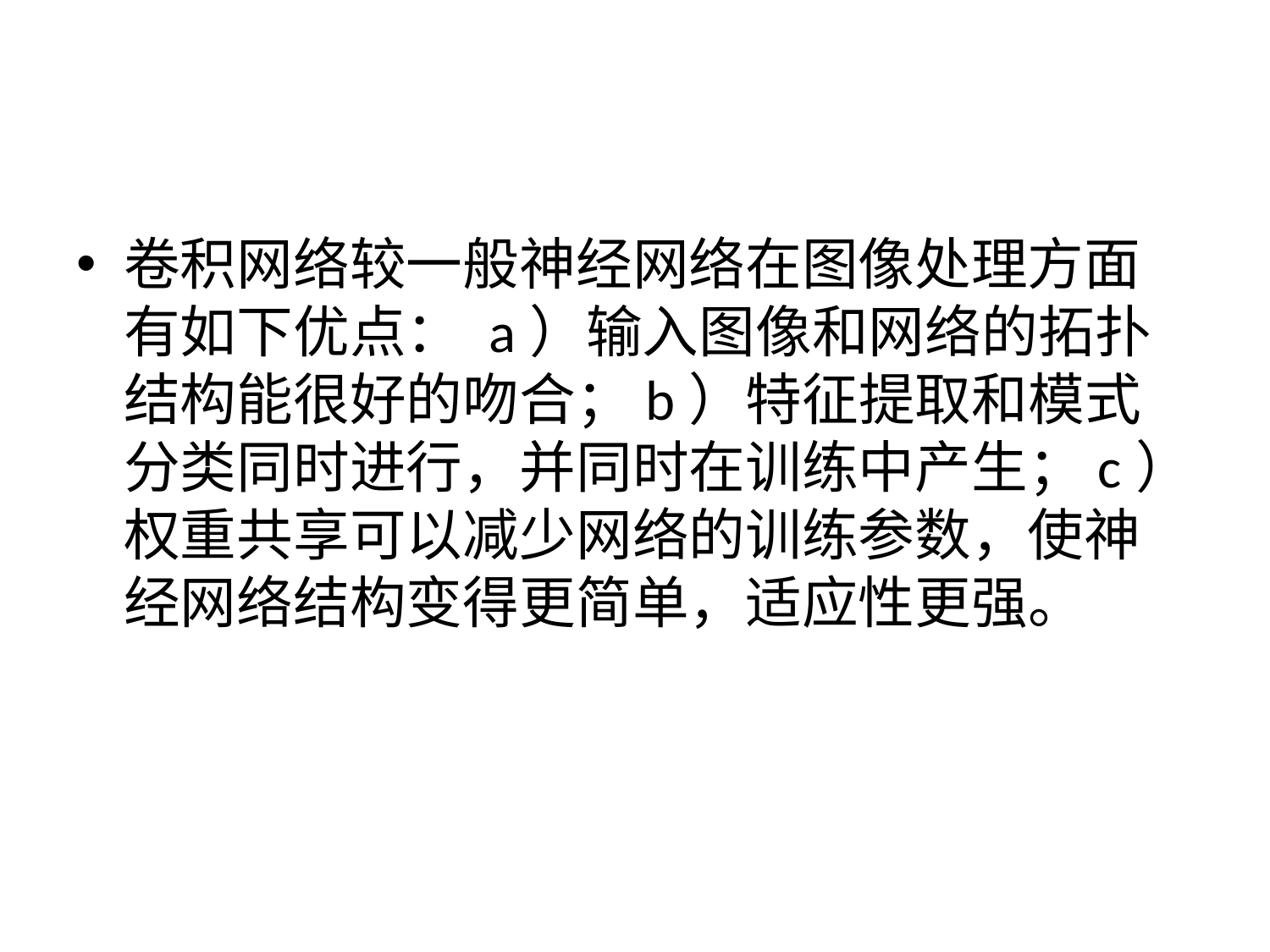

#
卷积网络较一般神经网络在图像处理方面有如下优点： a）输入图像和网络的拓扑结构能很好的吻合；b）特征提取和模式分类同时进行，并同时在训练中产生；c）权重共享可以减少网络的训练参数，使神经网络结构变得更简单，适应性更强。